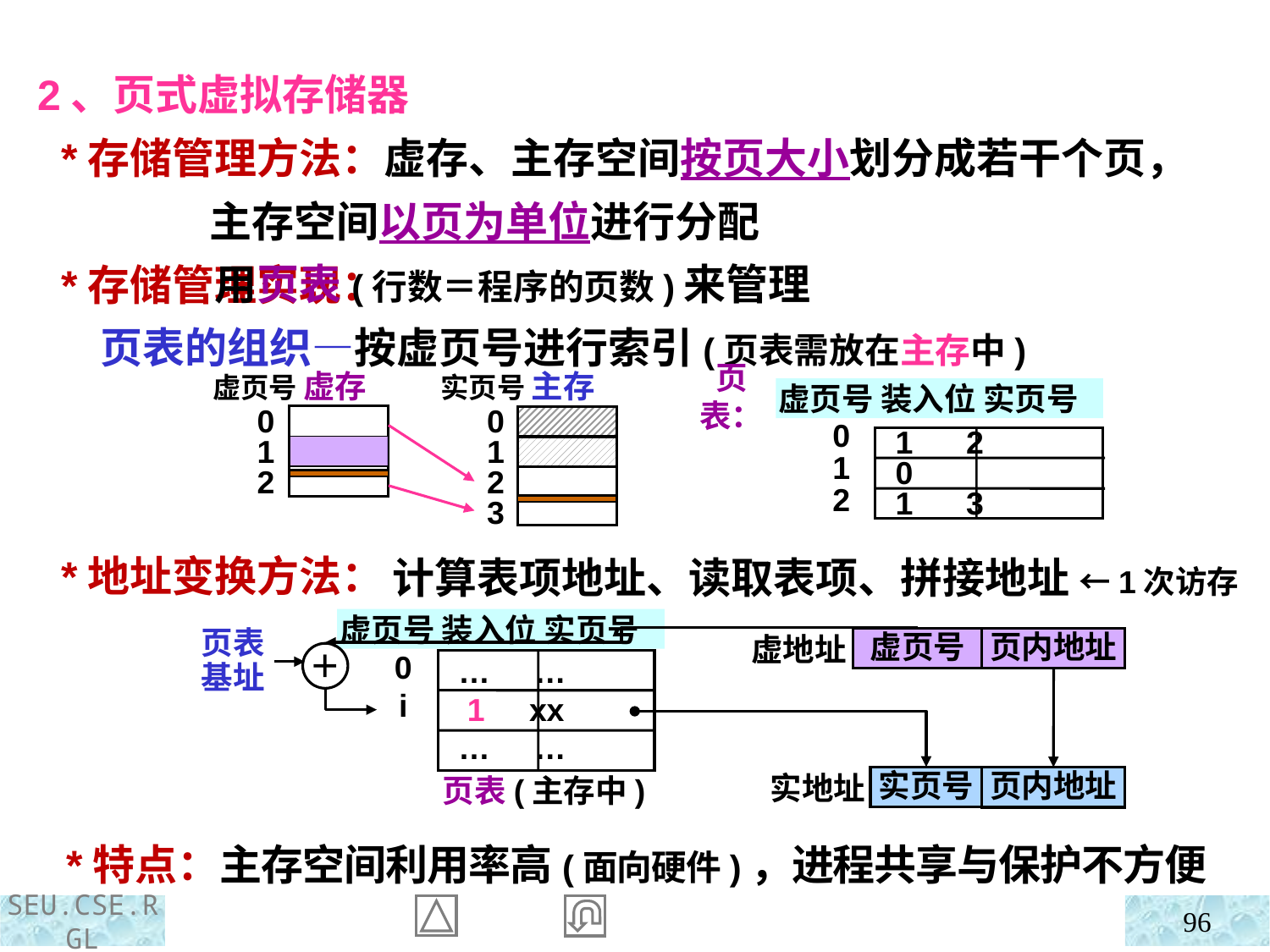

2、页式虚拟存储器
  *存储管理方法：虚存、主存空间按页大小划分成若干个页，
                 主存空间以页为单位进行分配
  *存储管理实现：

  *地址变换方法：
                 用页表(行数＝程序的页数)来管理
     页表的组织—按虚页号进行索引(页表需放在主存中)
虚页号 虚存
实页号 主存

0
1
2
0
1
2
3

页表：
虚页号 装入位 实页号
0
1
2

  1      2
  0
  1      3

计算表项地址、读取表项、拼接地址 ←1次访存
虚页号 装入位 实页号
页表
基址
0
i

  …     …
   1     xx
  …     …

页表(主存中)
＋
虚页号
页内地址
虚地址
页内地址
实地址
实页号
  *特点：主存空间利用率高(面向硬件)，进程共享与保护不方便

96